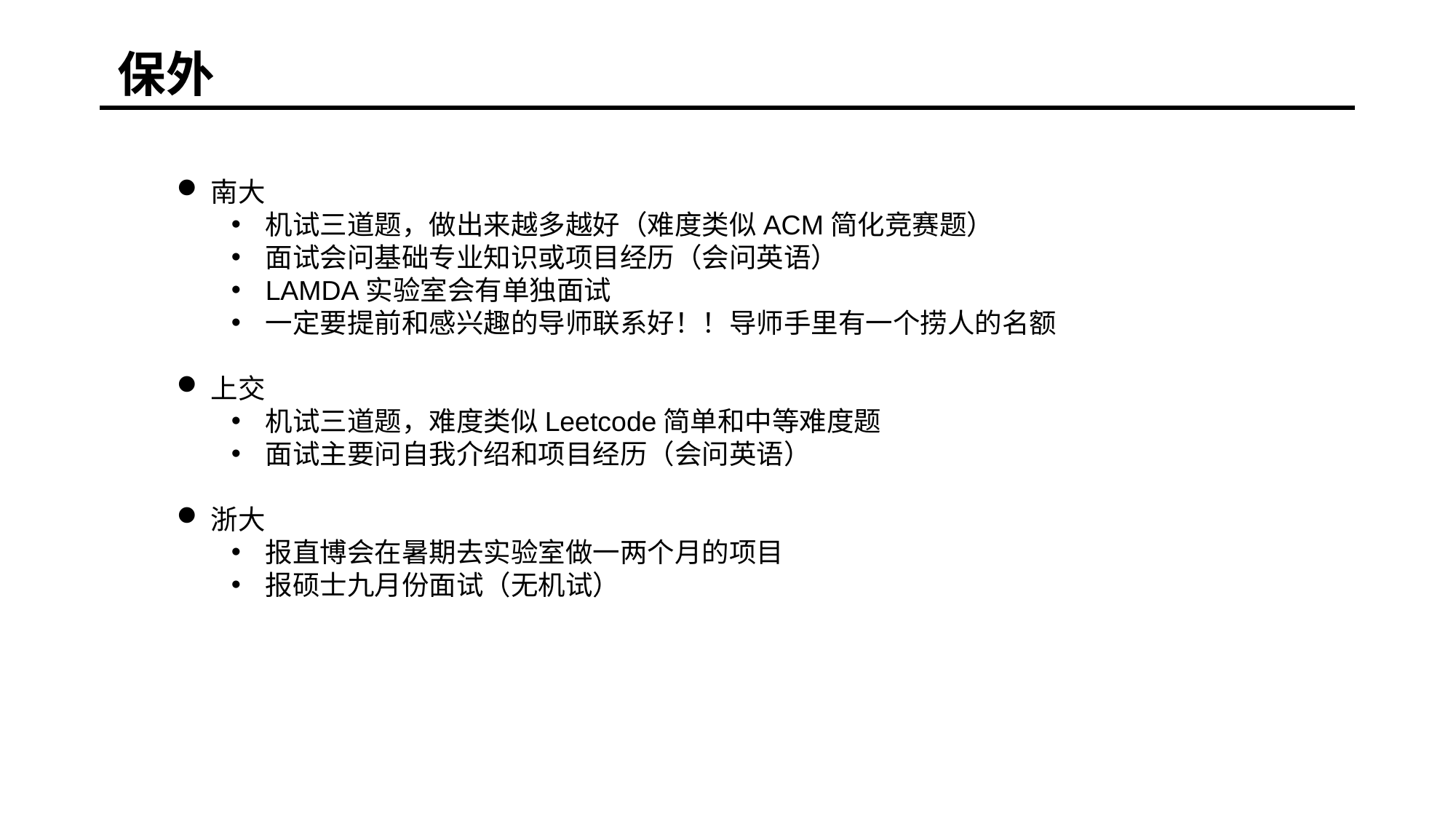

保外
南大
机试三道题，做出来越多越好（难度类似ACM简化竞赛题）
面试会问基础专业知识或项目经历（会问英语）
LAMDA实验室会有单独面试
一定要提前和感兴趣的导师联系好！！导师手里有一个捞人的名额

上交
机试三道题，难度类似Leetcode简单和中等难度题
面试主要问自我介绍和项目经历（会问英语）

浙大
报直博会在暑期去实验室做一两个月的项目
报硕士九月份面试（无机试）